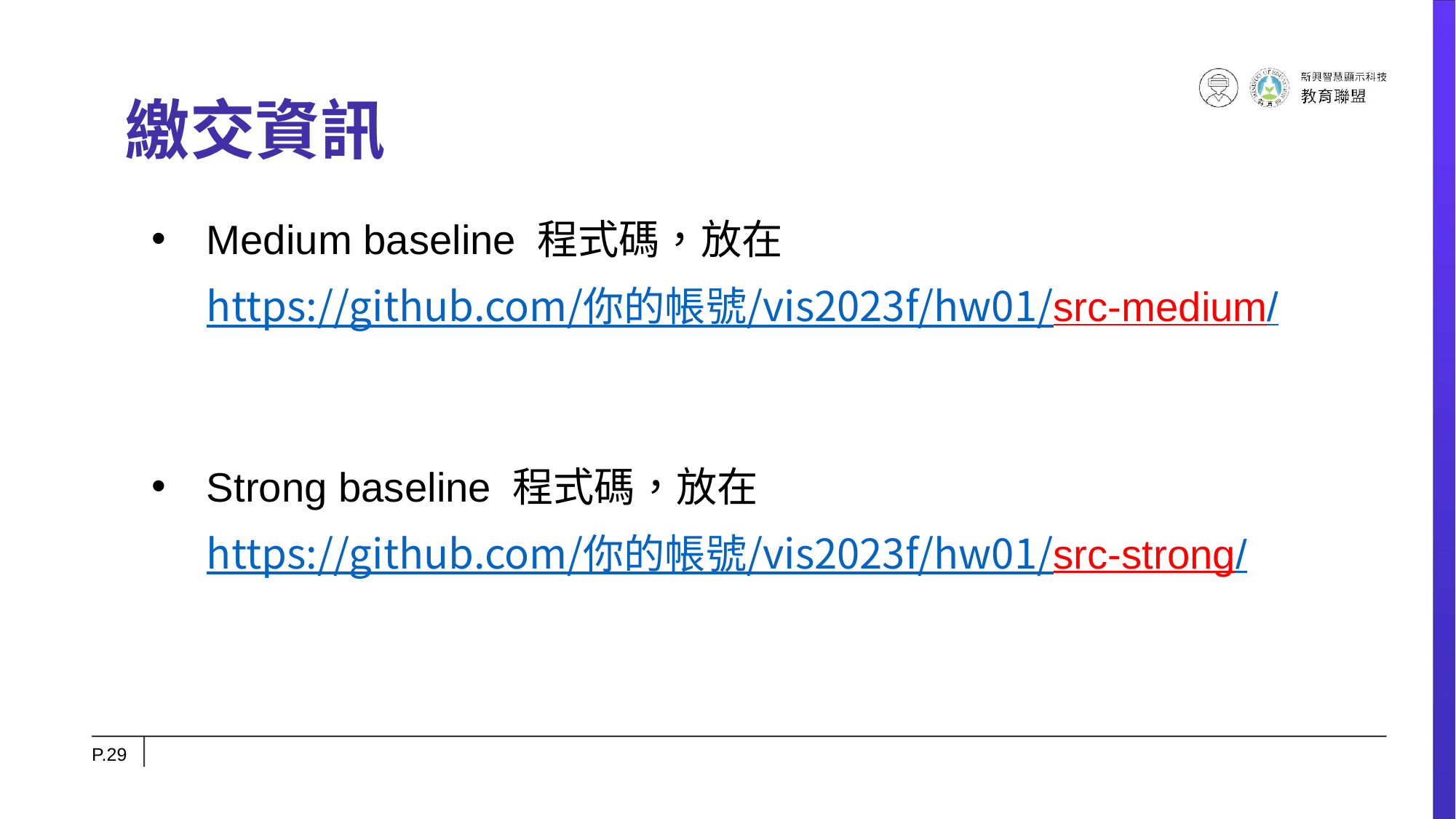

# 繳交資訊
Medium baseline 程式碼，放在 https://github.com/你的帳號/vis2023f/hw01/src-medium/

Strong baseline 程式碼，放在 https://github.com/你的帳號/vis2023f/hw01/src-strong/

P.29